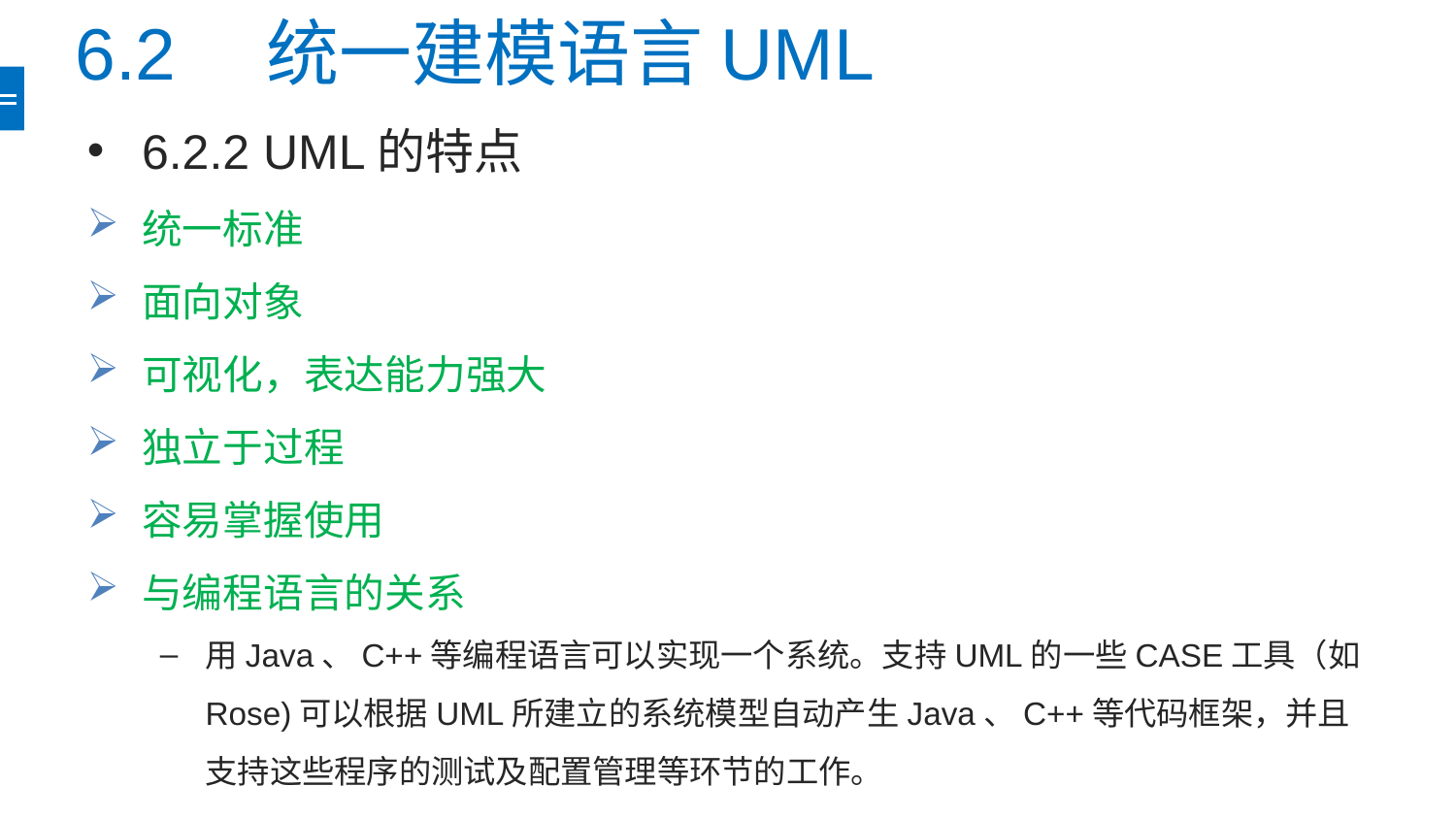

# 6.2　统一建模语言UML
6.2.2 UML的特点
统一标准
面向对象
可视化，表达能力强大
独立于过程
容易掌握使用
与编程语言的关系
用Java、C++等编程语言可以实现一个系统。支持UML的一些CASE工具（如Rose)可以根据UML所建立的系统模型自动产生Java、C++等代码框架，并且支持这些程序的测试及配置管理等环节的工作。